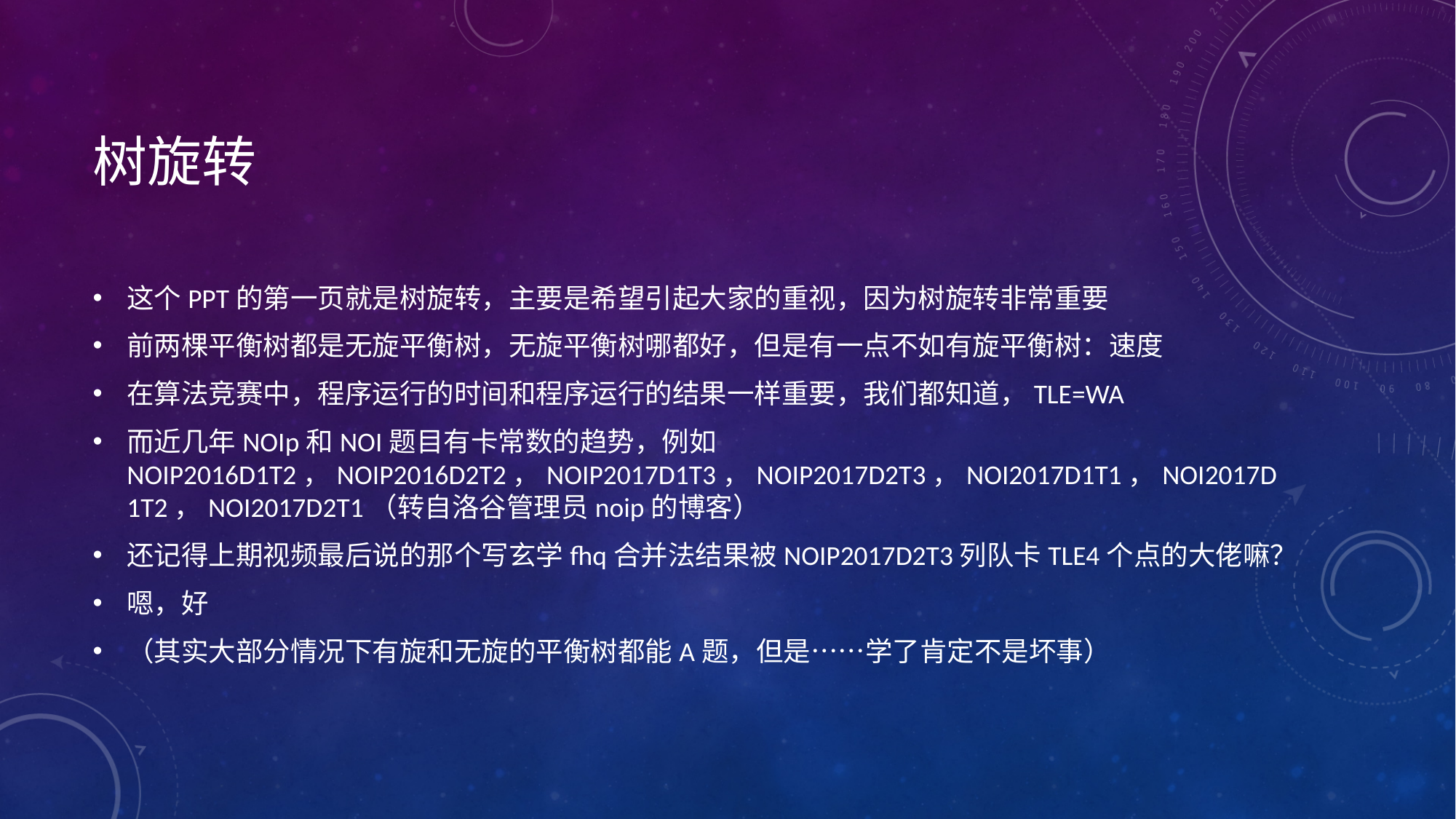

# 树旋转
这个PPT的第一页就是树旋转，主要是希望引起大家的重视，因为树旋转非常重要
前两棵平衡树都是无旋平衡树，无旋平衡树哪都好，但是有一点不如有旋平衡树：速度
在算法竞赛中，程序运行的时间和程序运行的结果一样重要，我们都知道，TLE=WA
而近几年NOIp和NOI题目有卡常数的趋势，例如NOIP2016D1T2，NOIP2016D2T2，NOIP2017D1T3，NOIP2017D2T3，NOI2017D1T1，NOI2017D1T2，NOI2017D2T1（转自洛谷管理员noip的博客）
还记得上期视频最后说的那个写玄学fhq合并法结果被NOIP2017D2T3列队卡TLE4个点的大佬嘛？
嗯，好
（其实大部分情况下有旋和无旋的平衡树都能A题，但是……学了肯定不是坏事）